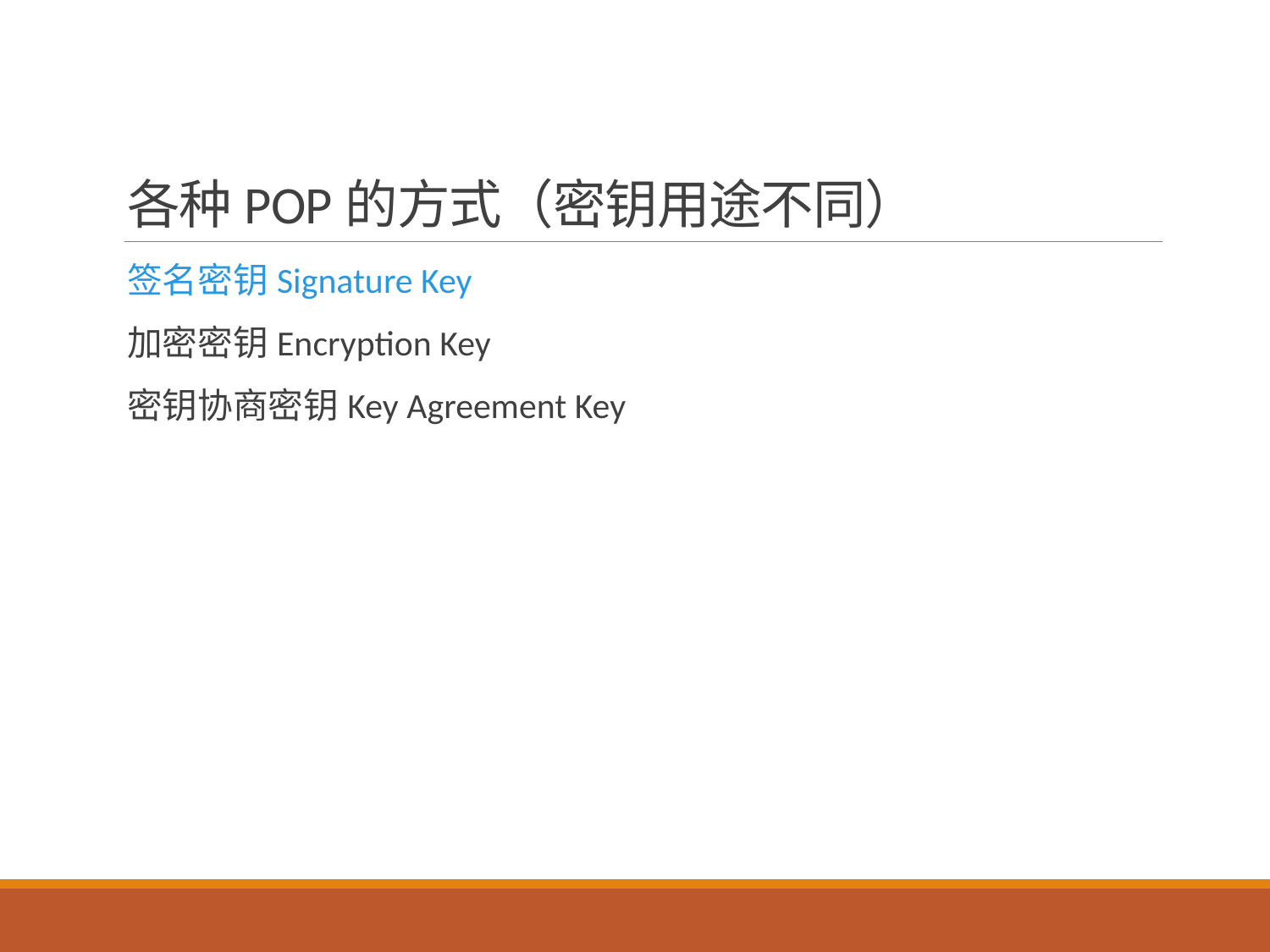

# 各种POP的方式（密钥用途不同）
签名密钥Signature Key
加密密钥Encryption Key
密钥协商密钥Key Agreement Key
8